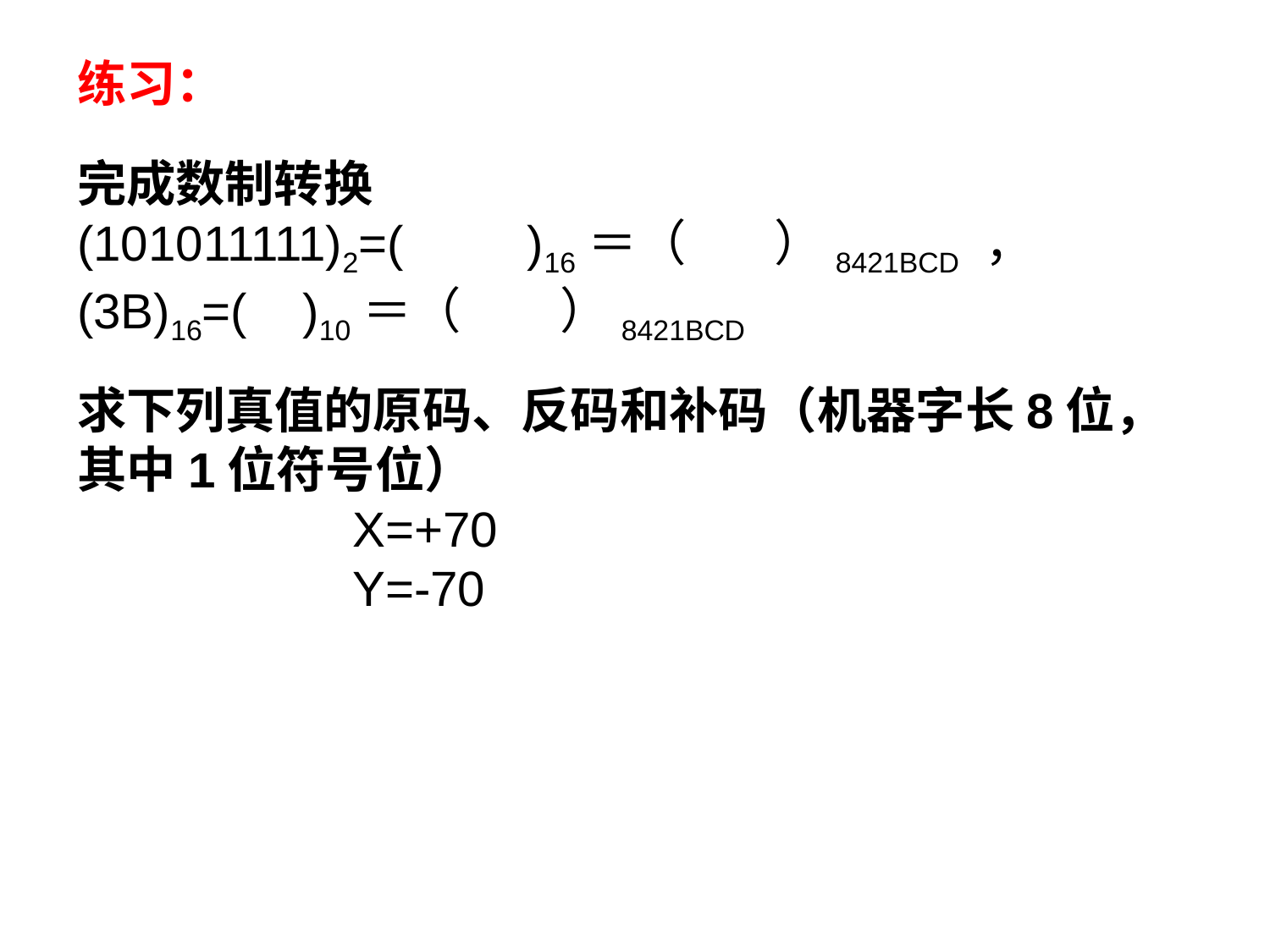

练习：
完成数制转换
(101011111)2=(         )16＝（        ）8421BCD ，
(3B)16=(    )10＝（         ）8421BCD

求下列真值的原码、反码和补码（机器字长8位，其中1位符号位）
                    X=+70
                    Y=-70